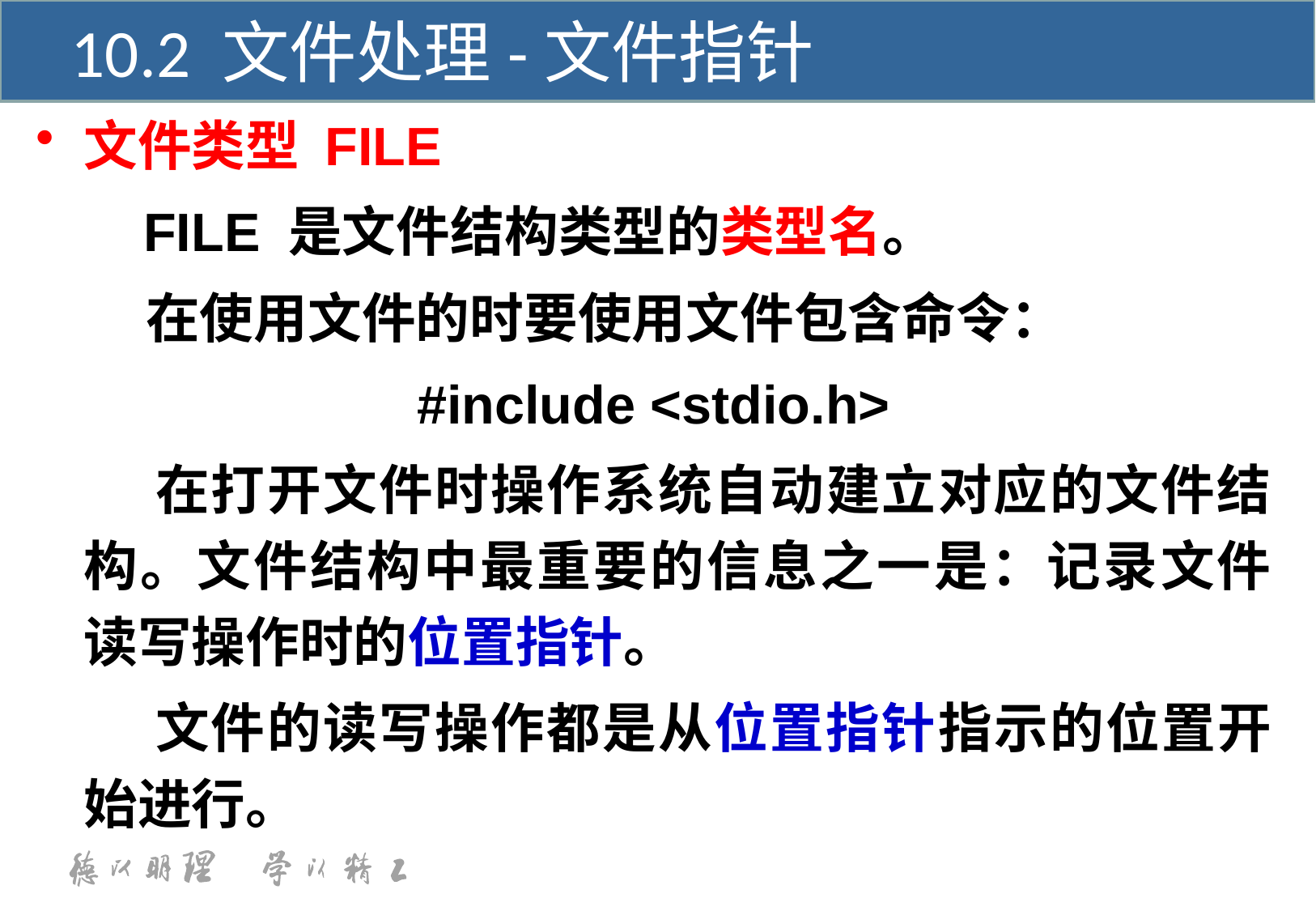

10.2 文件处理-文件指针
文件类型 FILE
	    FILE 是文件结构类型的类型名。
	    在使用文件的时要使用文件包含命令：
#include <stdio.h>
	    在打开文件时操作系统自动建立对应的文件结构。文件结构中最重要的信息之一是：记录文件读写操作时的位置指针。
	    文件的读写操作都是从位置指针指示的位置开始进行。